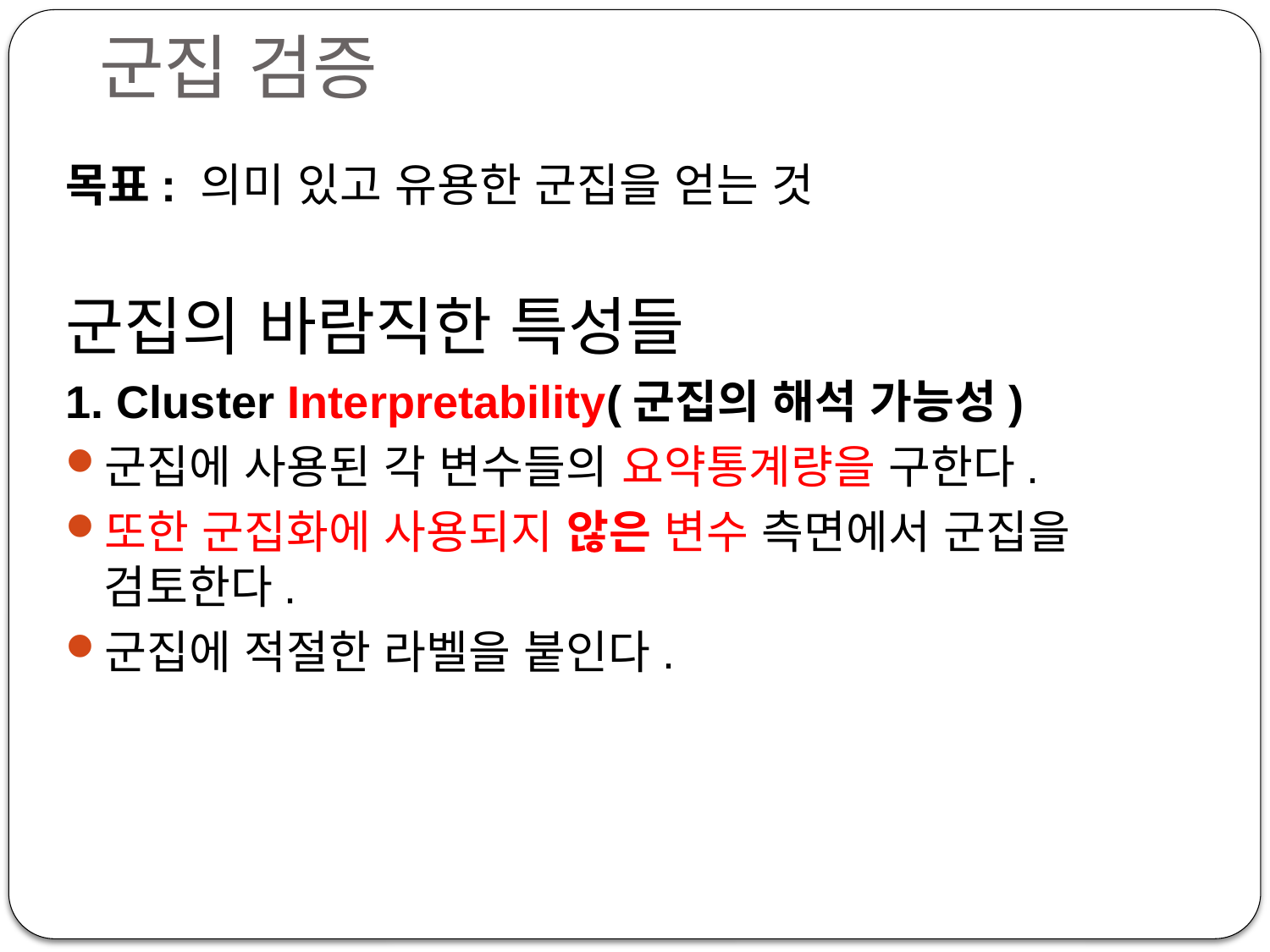

# 군집 검증
목표: 의미 있고 유용한 군집을 얻는 것

군집의 바람직한 특성들
1. Cluster Interpretability(군집의 해석 가능성)
군집에 사용된 각 변수들의 요약통계량을 구한다.
또한 군집화에 사용되지 않은 변수 측면에서 군집을 검토한다.
군집에 적절한 라벨을 붙인다.